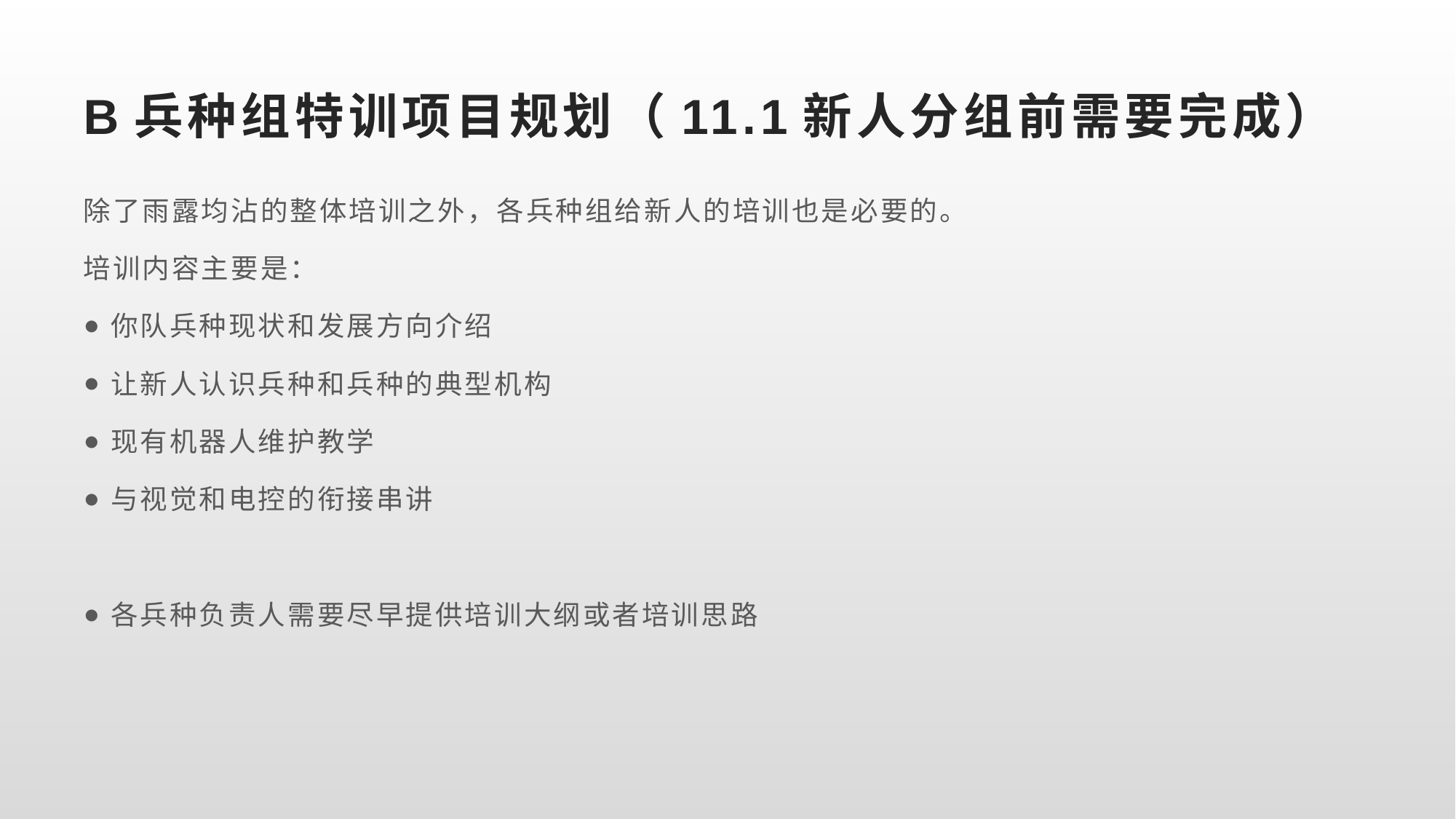

# B兵种组特训项目规划（11.1新人分组前需要完成）
除了雨露均沾的整体培训之外，各兵种组给新人的培训也是必要的。
培训内容主要是：
你队兵种现状和发展方向介绍
让新人认识兵种和兵种的典型机构
现有机器人维护教学
与视觉和电控的衔接串讲

各兵种负责人需要尽早提供培训大纲或者培训思路